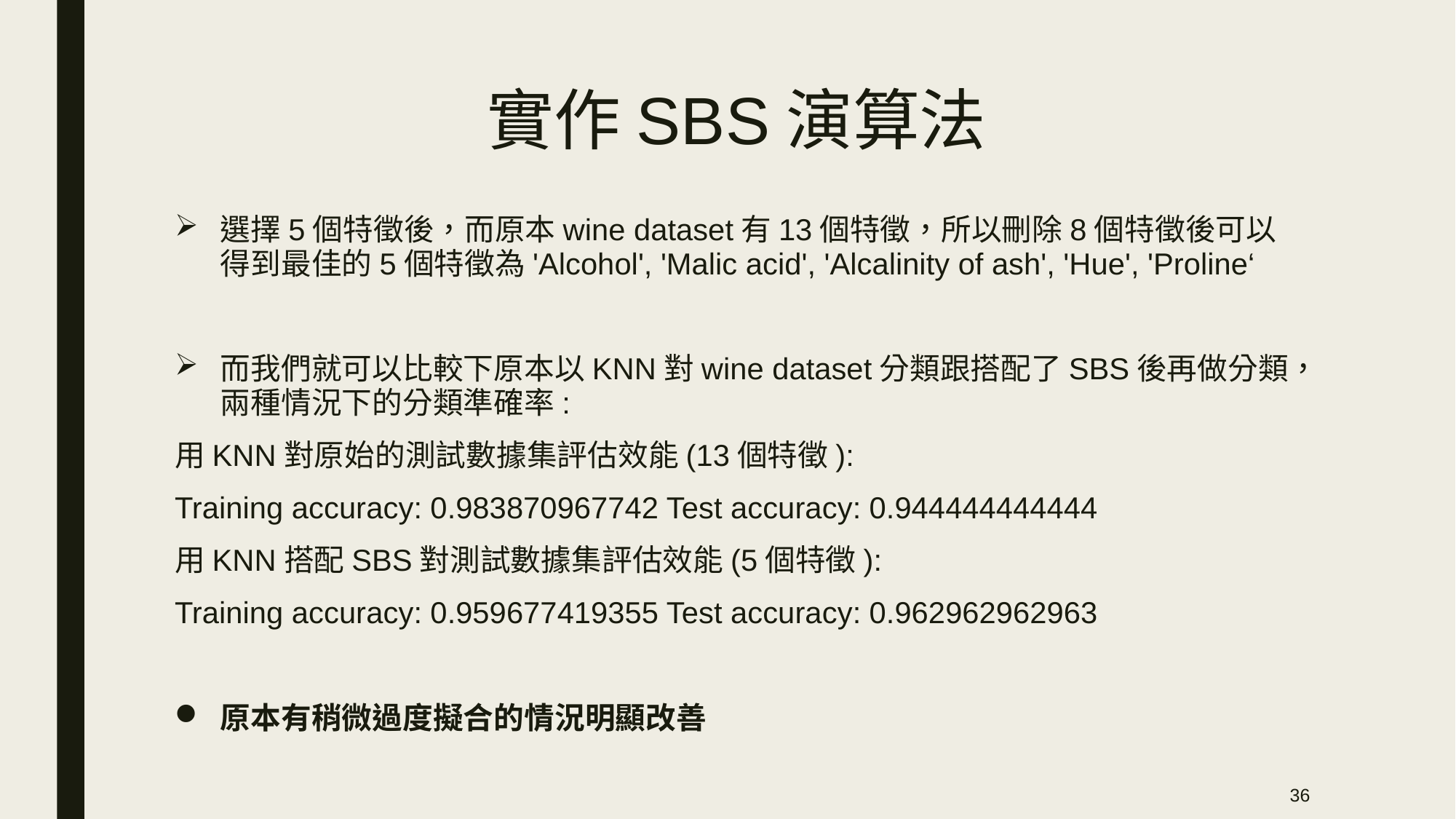

# 實作SBS演算法
選擇5個特徵後，而原本wine dataset有13個特徵，所以刪除8個特徵後可以得到最佳的5個特徵為'Alcohol', 'Malic acid', 'Alcalinity of ash', 'Hue', 'Proline‘

而我們就可以比較下原本以KNN對wine dataset分類跟搭配了SBS後再做分類，兩種情況下的分類準確率:
用KNN對原始的測試數據集評估效能(13個特徵):
Training accuracy: 0.983870967742 Test accuracy: 0.944444444444
用KNN搭配SBS對測試數據集評估效能(5個特徵):
Training accuracy: 0.959677419355 Test accuracy: 0.962962962963

原本有稍微過度擬合的情況明顯改善

36